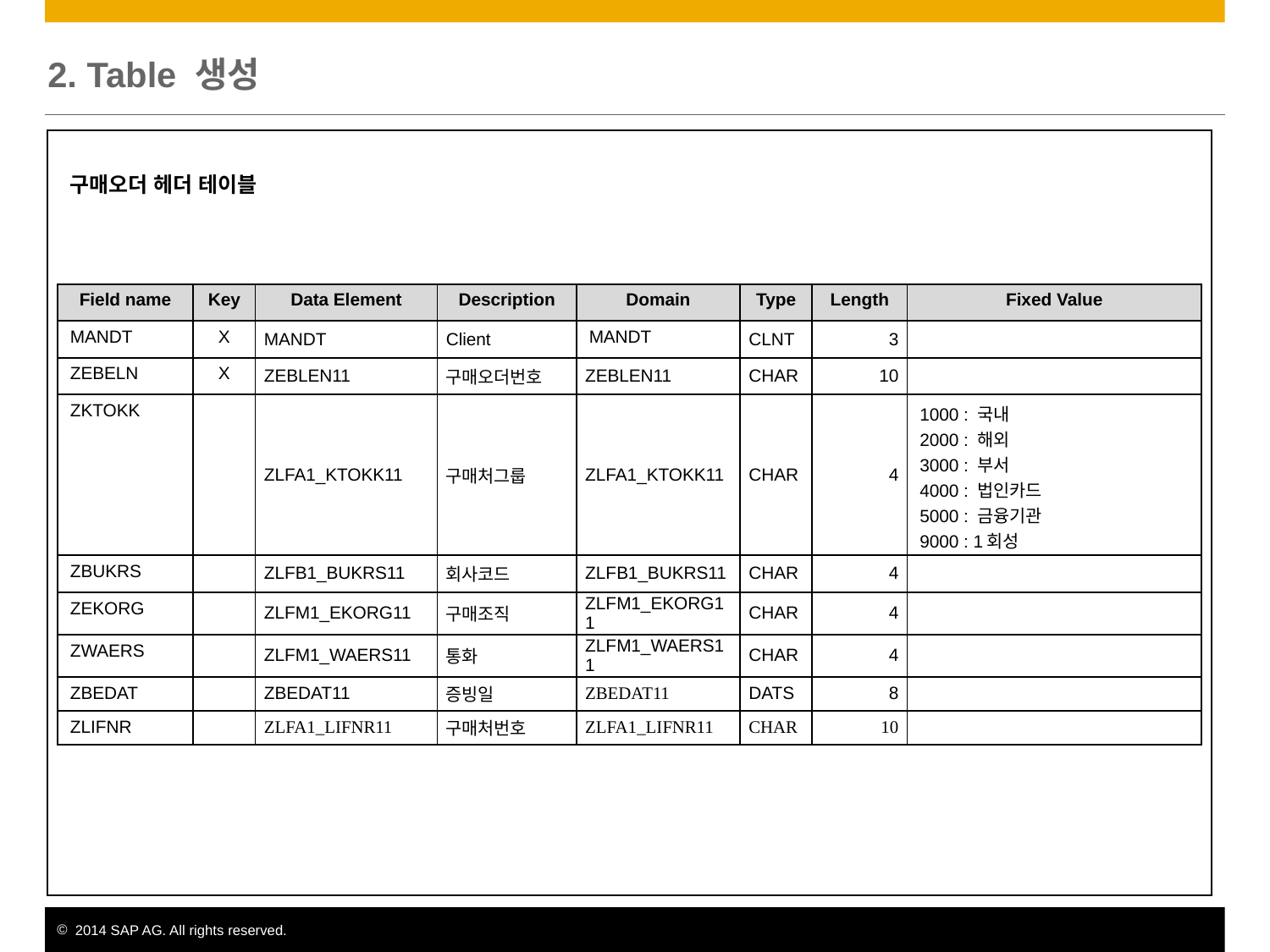

# 2. Table 생성
|  |
| --- |
구매오더 헤더 테이블
| Field name | Key | Data Element | Description | Domain | Type | Length | Fixed Value |
| --- | --- | --- | --- | --- | --- | --- | --- |
| MANDT | X | MANDT | Client | MANDT | CLNT | 3 |  |
| ZEBELN | X | ZEBLEN11 | 구매오더번호 | ZEBLEN11 | CHAR | 10 |  |
| ZKTOKK |  | ZLFA1\_KTOKK11 | 구매처그룹 | ZLFA1\_KTOKK11 | CHAR | 4 | 1000 : 국내 2000 : 해외 3000 : 부서 4000 : 법인카드 5000 : 금융기관 9000 : 1회성 |
| ZBUKRS |  | ZLFB1\_BUKRS11 | 회사코드 | ZLFB1\_BUKRS11 | CHAR | 4 |  |
| ZEKORG |  | ZLFM1\_EKORG11 | 구매조직 | ZLFM1\_EKORG11 | CHAR | 4 |  |
| ZWAERS |  | ZLFM1\_WAERS11 | 통화 | ZLFM1\_WAERS11 | CHAR | 4 |  |
| ZBEDAT |  | ZBEDAT11 | 증빙일 | ZBEDAT11 | DATS | 8 |  |
| ZLIFNR |  | ZLFA1\_LIFNR11 | 구매처번호 | ZLFA1\_LIFNR11 | CHAR | 10 |  |